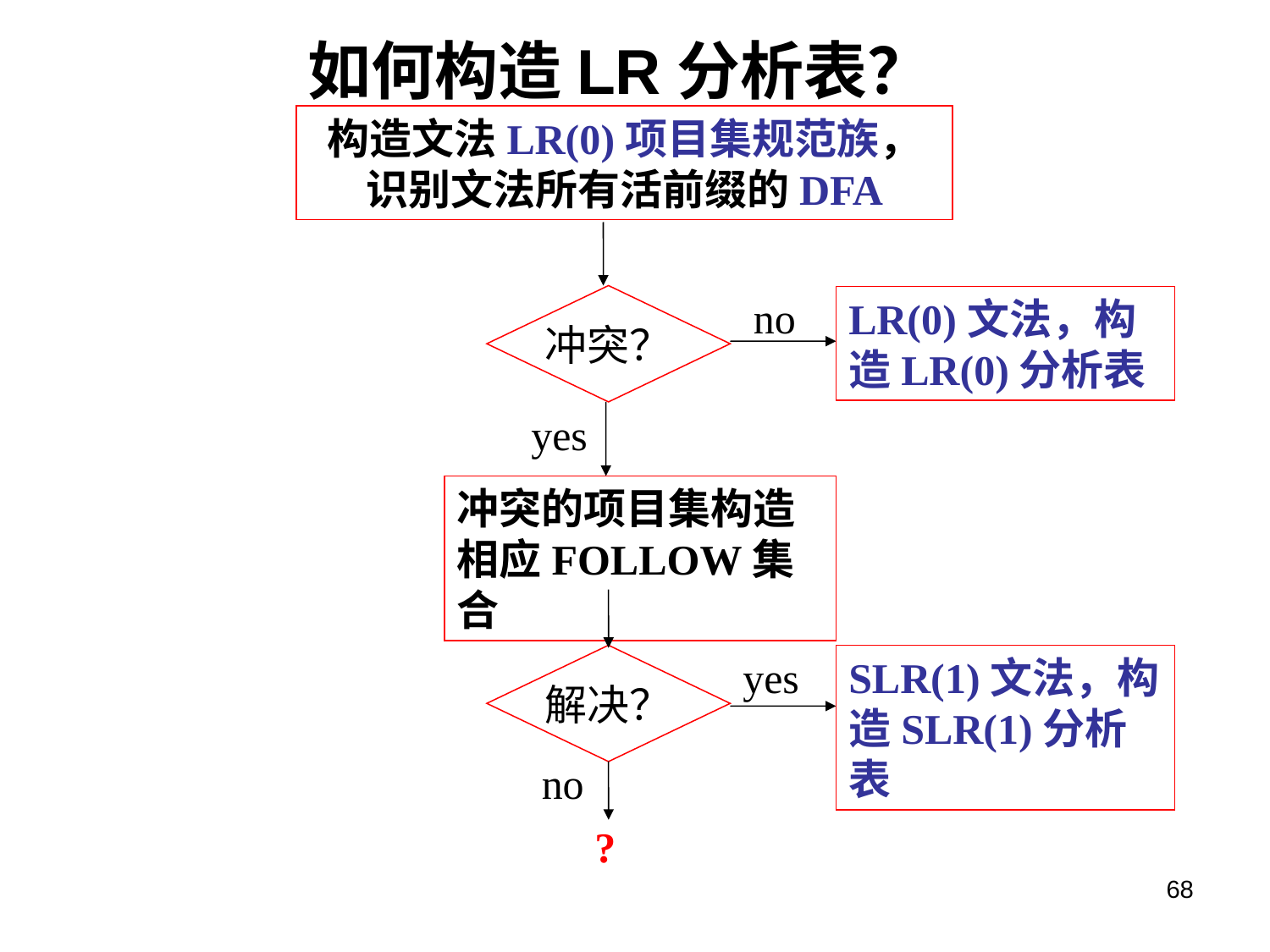

# 如何构造LR分析表？
构造文法LR(0)项目集规范族，识别文法所有活前缀的DFA

冲突？
no
LR(0)文法，构造LR(0)分析表

yes

冲突的项目集构造相应FOLLOW集合

解决？
yes
SLR(1)文法，构造SLR(1)分析表

no

?

68